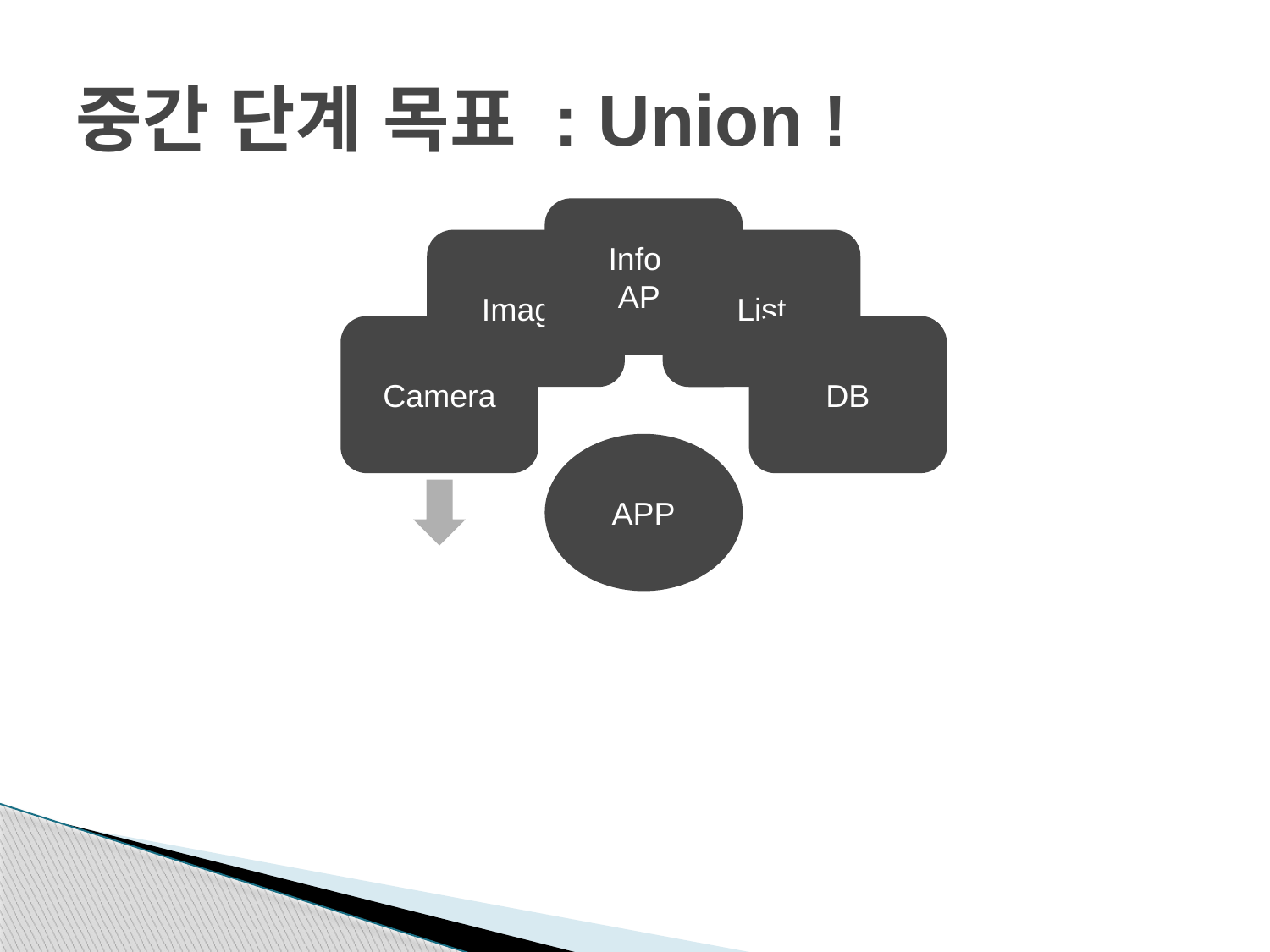

# 중간 단계 목표 : Union !
APP
Camera
Image
Infor.
API
List
DB